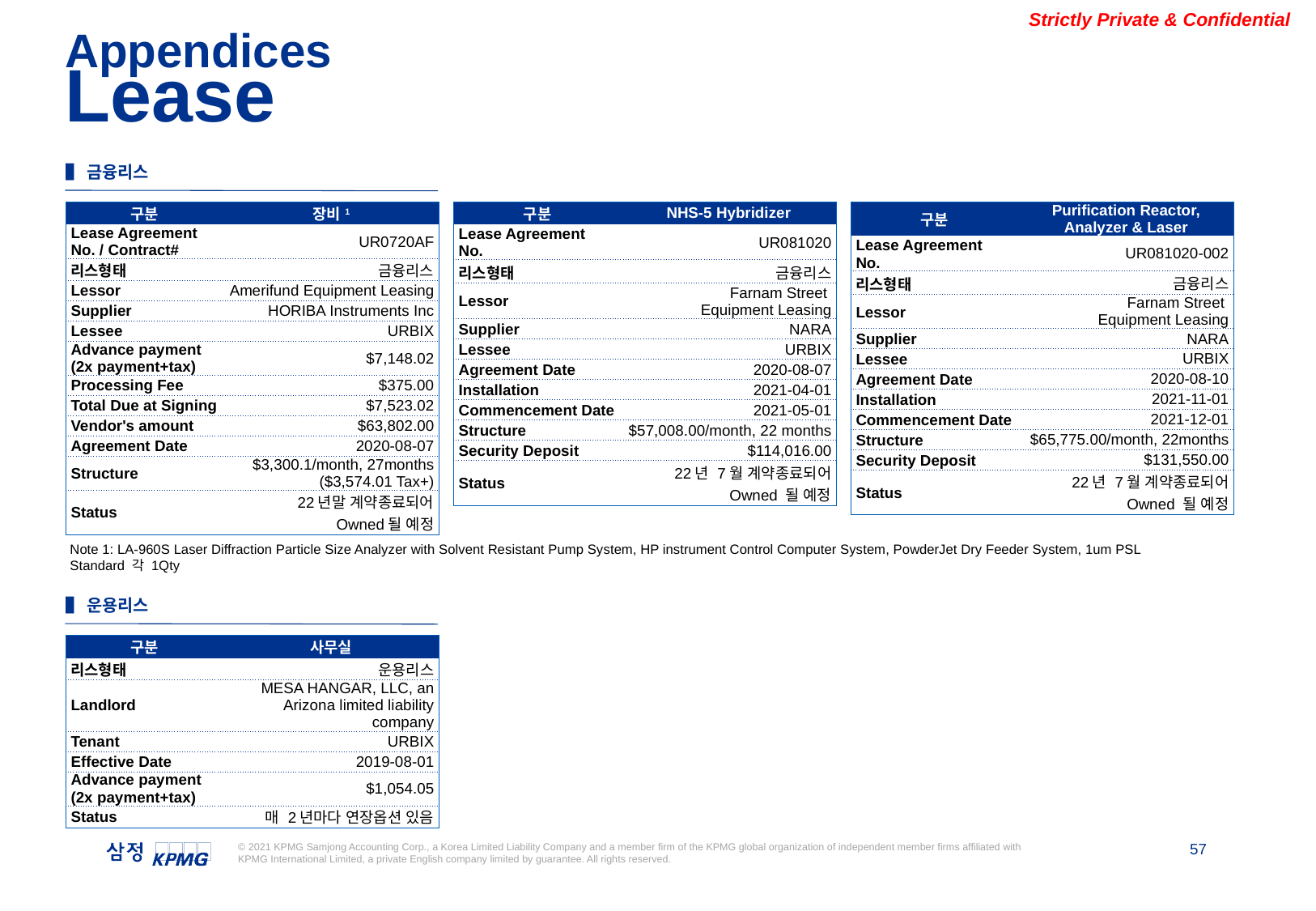

Appendices
Lease
▌금융리스

| 구분 | 장비1 |
| --- | --- |
| Lease Agreement No. / Contract# | UR0720AF |
| 리스형태 | 금융리스 |
| Lessor | Amerifund Equipment Leasing |
| Supplier | HORIBA Instruments Inc |
| Lessee | URBIX |
| Advance payment (2x payment+tax) | $7,148.02 |
| Processing Fee | $375.00 |
| Total Due at Signing | $7,523.02 |
| Vendor's amount | $63,802.00 |
| Agreement Date | 2020-08-07 |
| Structure | $3,300.1/month, 27months ($3,574.01 Tax+) |
| Status | 22년말 계약종료되어 Owned될 예정 |
| 구분 | NHS-5 Hybridizer |
| --- | --- |
| Lease Agreement No. | UR081020 |
| 리스형태 | 금융리스 |
| Lessor | Farnam Street Equipment Leasing |
| Supplier | NARA |
| Lessee | URBIX |
| Agreement Date | 2020-08-07 |
| Installation | 2021-04-01 |
| Commencement Date | 2021-05-01 |
| Structure | $57,008.00/month, 22 months |
| Security Deposit | $114,016.00 |
| Status | 22년 7월 계약종료되어 Owned 될 예정 |
| 구분 | Purification Reactor, Analyzer & Laser |
| --- | --- |
| Lease Agreement No. | UR081020-002 |
| 리스형태 | 금융리스 |
| Lessor | Farnam Street Equipment Leasing |
| Supplier | NARA |
| Lessee | URBIX |
| Agreement Date | 2020-08-10 |
| Installation | 2021-11-01 |
| Commencement Date | 2021-12-01 |
| Structure | $65,775.00/month, 22months |
| Security Deposit | $131,550.00 |
| Status | 22년 7월 계약종료되어 Owned 될 예정 |
Note 1: LA-960S Laser Diffraction Particle Size Analyzer with Solvent Resistant Pump System, HP instrument Control Computer System, PowderJet Dry Feeder System, 1um PSL Standard 각 1Qty
▌운용리스

| 구분 | 사무실 |
| --- | --- |
| 리스형태 | 운용리스 |
| Landlord | MESA HANGAR, LLC, an Arizona limited liability company |
| Tenant | URBIX |
| Effective Date | 2019-08-01 |
| Advance payment (2x payment+tax) | $1,054.05 |
| Status | 매 2년마다 연장옵션 있음 |